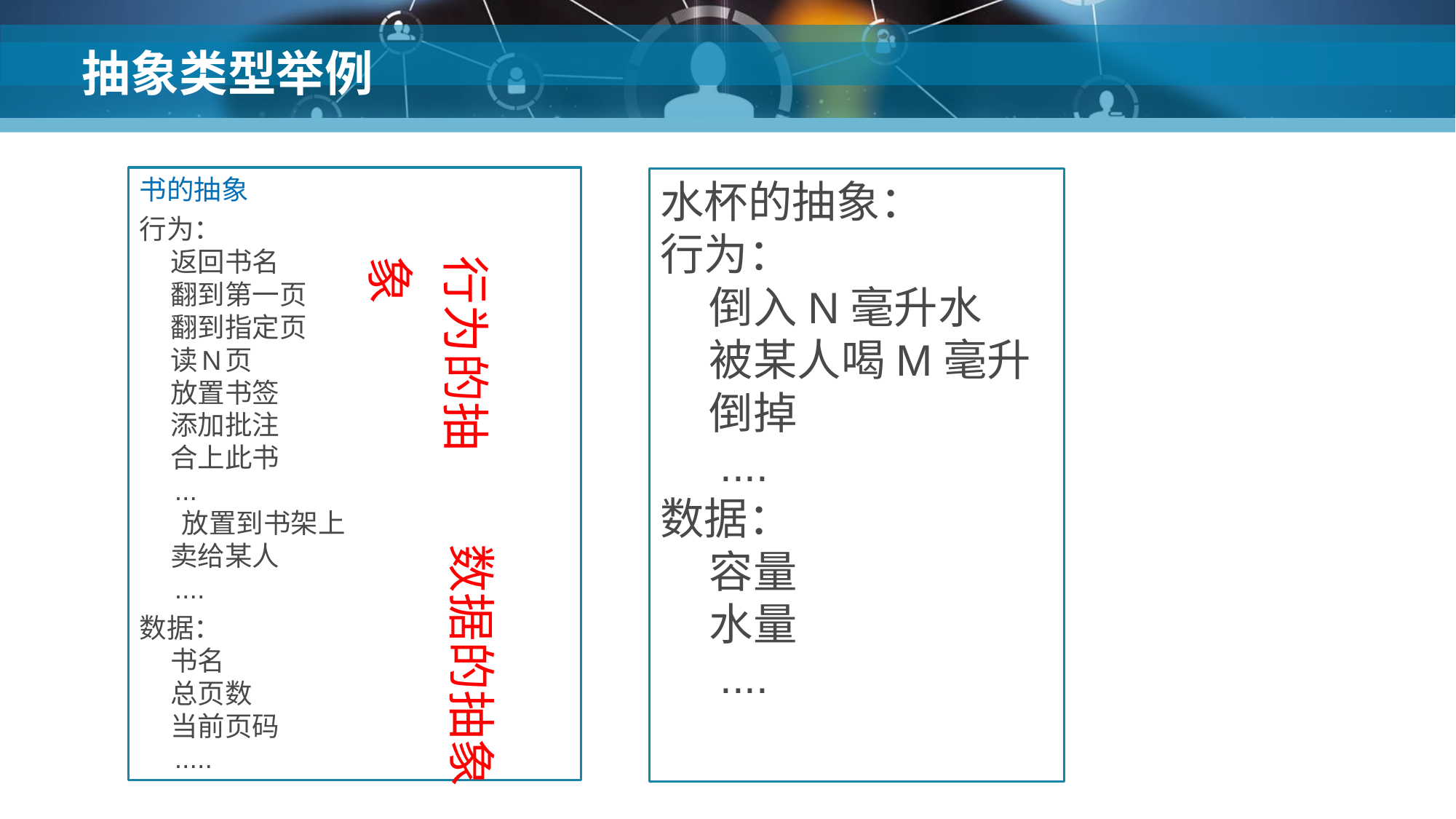

# 抽象类型举例
书的抽象
行为：
     返回书名
     翻到第一页
     翻到指定页
     读N页
     放置书签
     添加批注
     合上此书
     ...
     放置到书架上
     卖给某人
     ....
数据：
     书名
     总页数
     当前页码
     .....
水杯的抽象：
行为：
     倒入N毫升水
     被某人喝M毫升
     倒掉
     ....
数据：
     容量
     水量
     ....
行为的抽象
数据的抽象